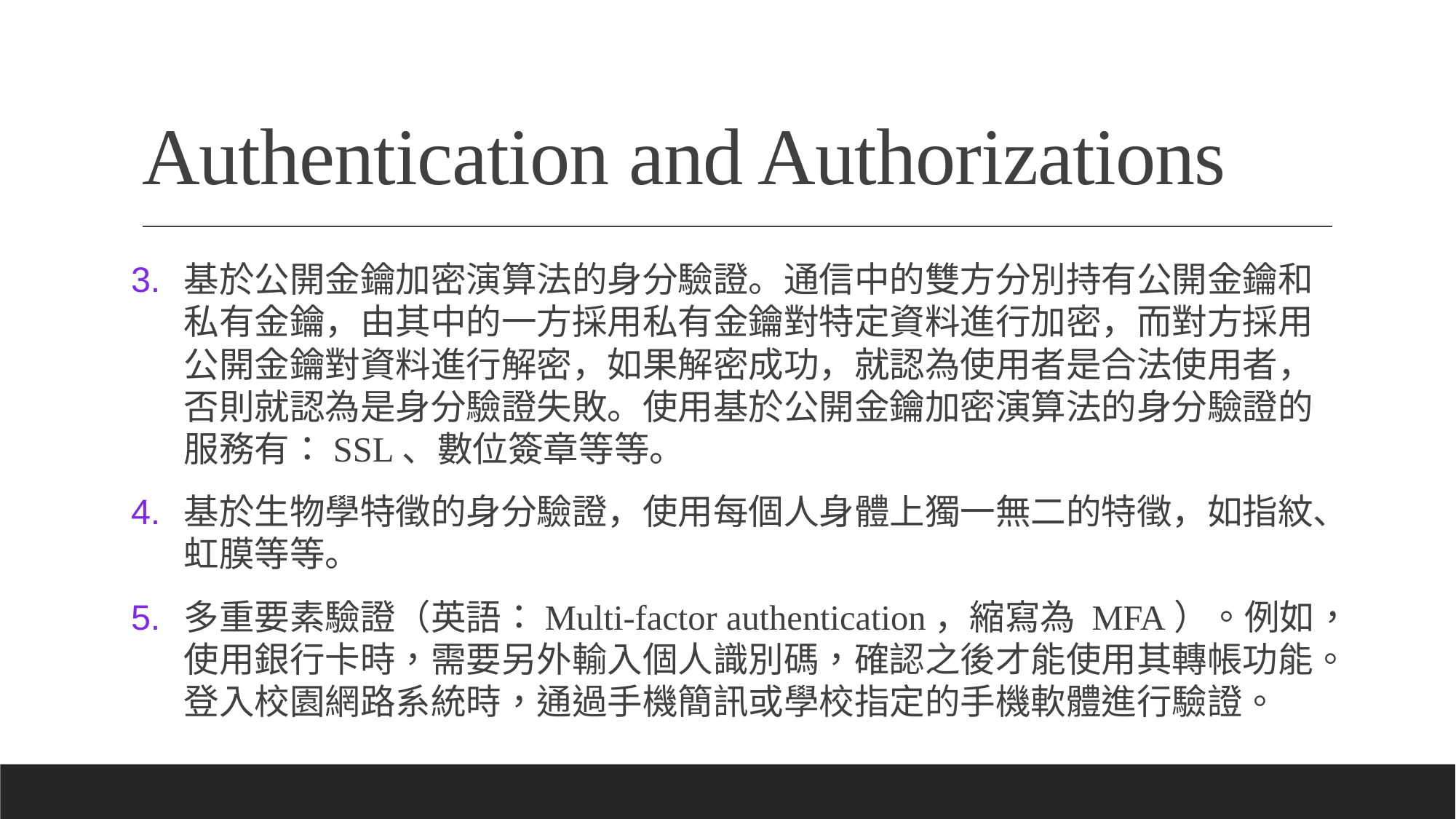

# Authentication and Authorizations
基於公開金鑰加密演算法的身分驗證。通信中的雙方分別持有公開金鑰和私有金鑰，由其中的一方採用私有金鑰對特定資料進行加密，而對方採用公開金鑰對資料進行解密，如果解密成功，就認為使用者是合法使用者，否則就認為是身分驗證失敗。使用基於公開金鑰加密演算法的身分驗證的服務有：SSL、數位簽章等等。
基於生物學特徵的身分驗證，使用每個人身體上獨一無二的特徵，如指紋、虹膜等等。
多重要素驗證（英語：Multi-factor authentication，縮寫為 MFA）。例如，使用銀行卡時，需要另外輸入個人識別碼，確認之後才能使用其轉帳功能。登入校園網路系統時，通過手機簡訊或學校指定的手機軟體進行驗證。